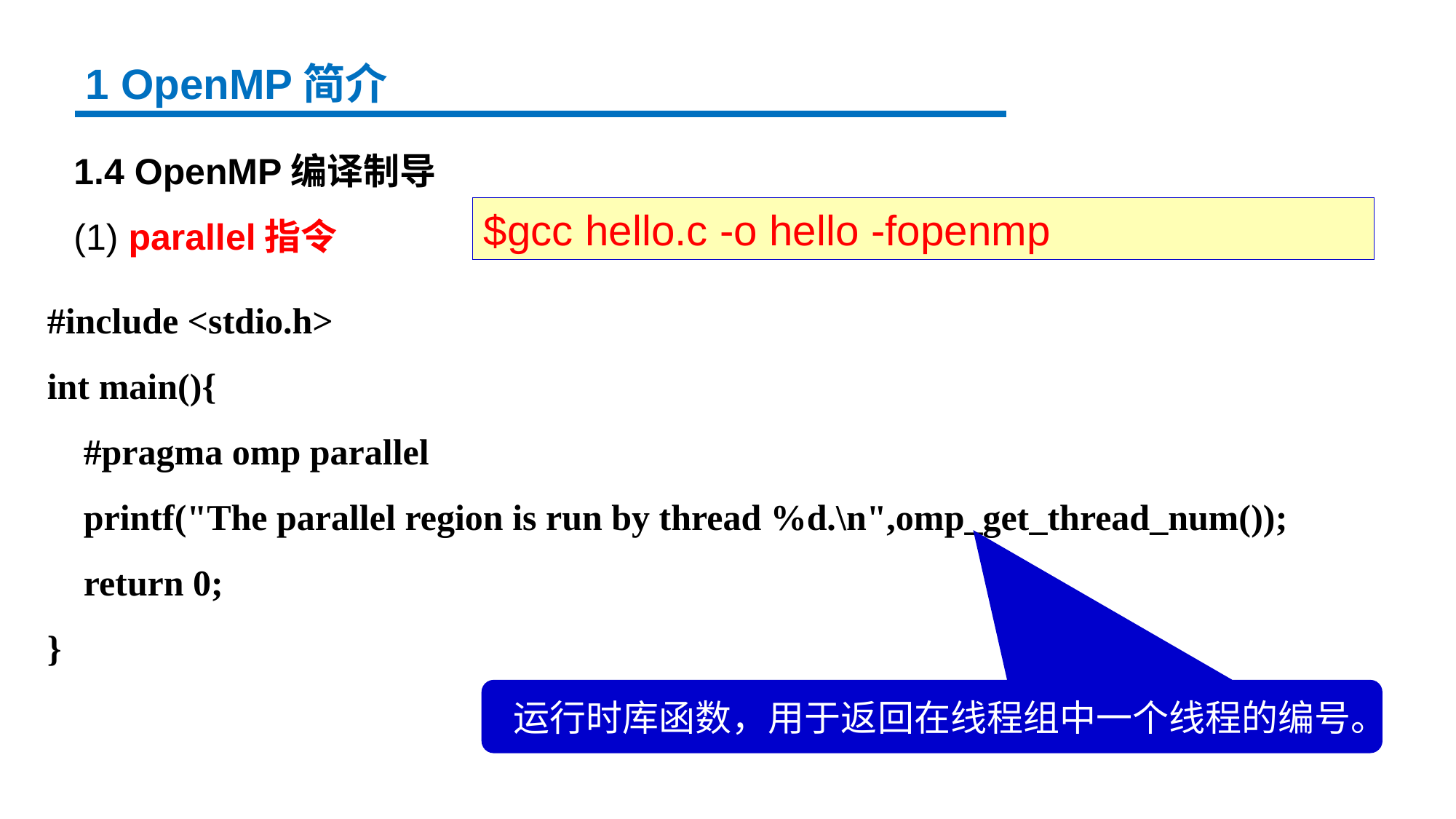

1 OpenMP简介
1.4 OpenMP编译制导
(1) parallel指令
$gcc hello.c -o hello -fopenmp
#include <stdio.h>
int main(){
    #pragma omp parallel
    printf("The parallel region is run by thread %d.\n",omp_get_thread_num());
    return 0;
}
运行时库函数，用于返回在线程组中一个线程的编号。